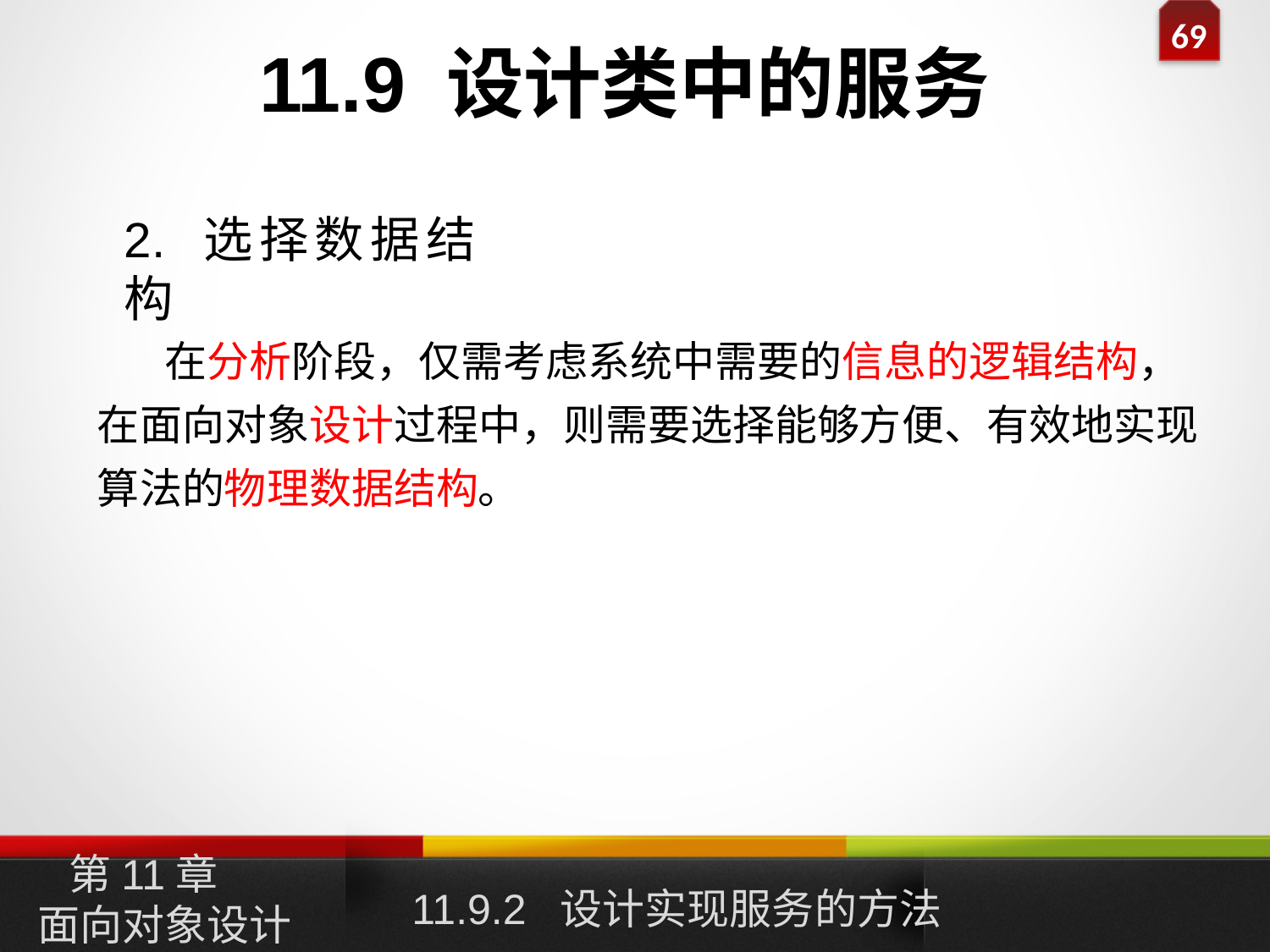

# 11.9 设计类中的服务
2. 选择数据结构
      在分析阶段，仅需考虑系统中需要的信息的逻辑结构，在面向对象设计过程中，则需要选择能够方便、有效地实现算法的物理数据结构。
11.9.2  设计实现服务的方法